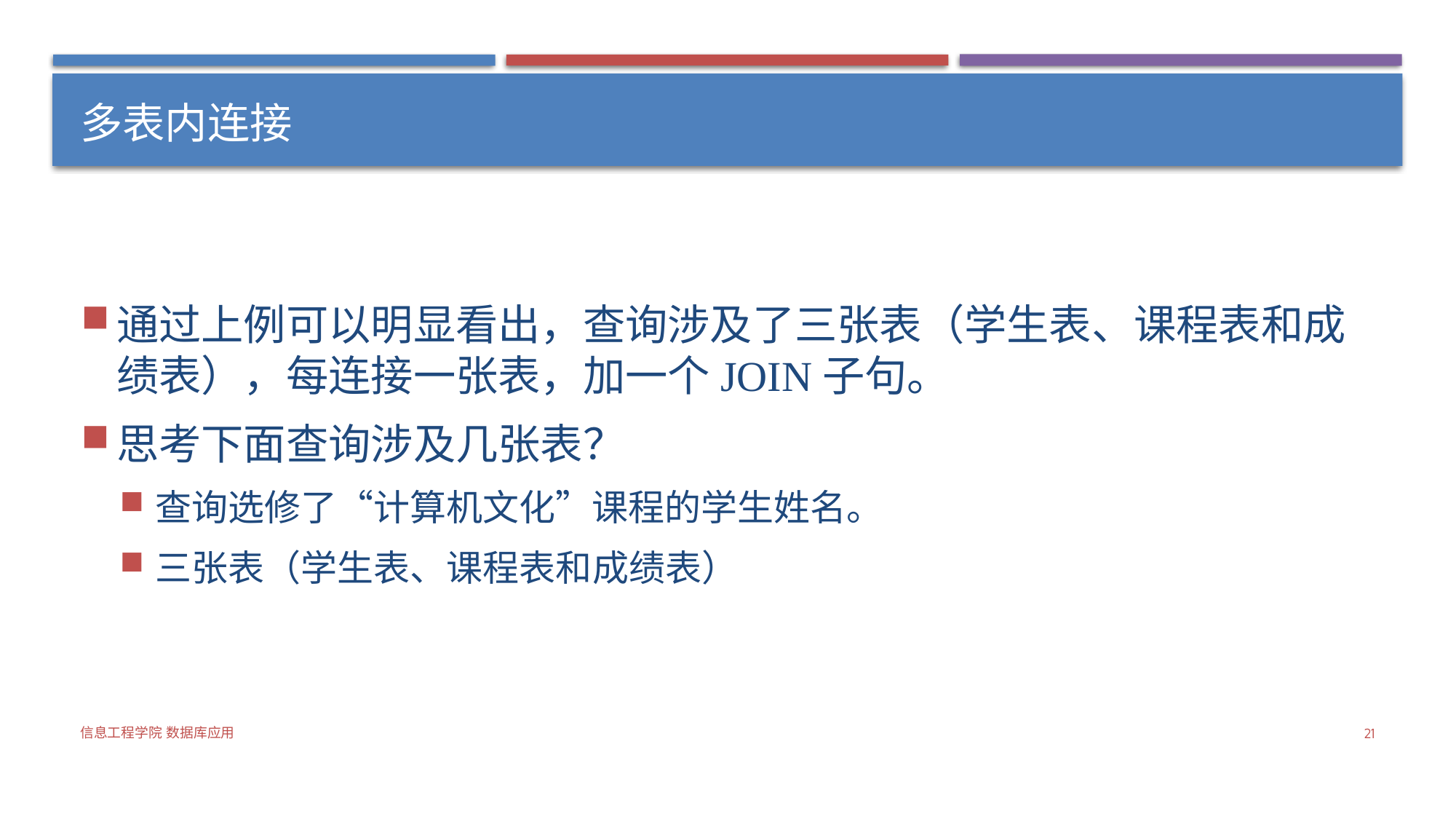

# 多表内连接
通过上例可以明显看出，查询涉及了三张表（学生表、课程表和成绩表），每连接一张表，加一个JOIN子句。
思考下面查询涉及几张表？
查询选修了“计算机文化”课程的学生姓名。
三张表（学生表、课程表和成绩表）
信息工程学院 数据库应用
21